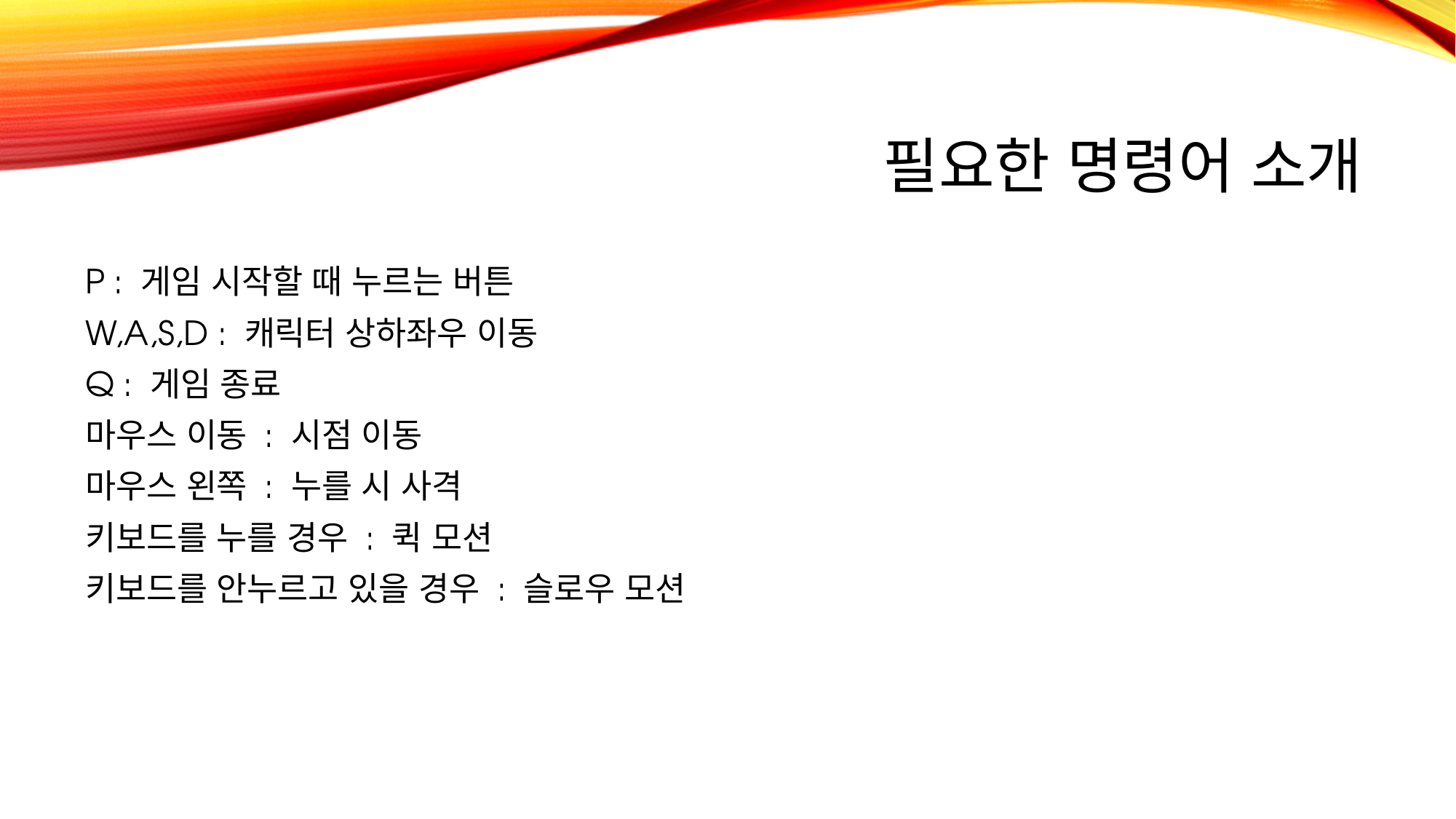

# 필요한 명령어 소개
P : 게임 시작할 때 누르는 버튼
W,A,S,D : 캐릭터 상하좌우 이동
Q : 게임 종료
마우스 이동 : 시점 이동
마우스 왼쪽 : 누를 시 사격
키보드를 누를 경우 : 퀵 모션
키보드를 안누르고 있을 경우 : 슬로우 모션